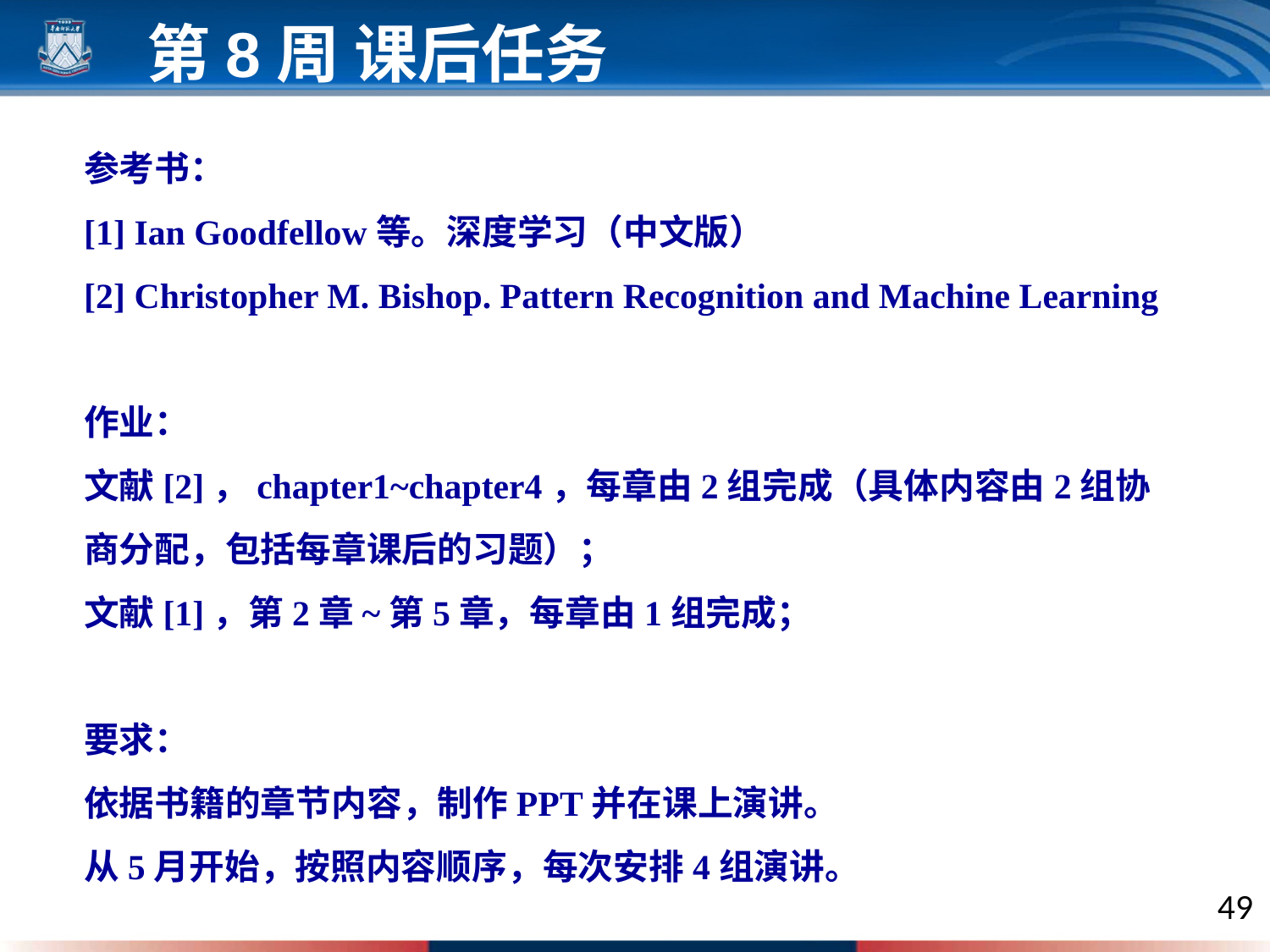

第8周 课后任务
参考书：
[1] Ian Goodfellow等。深度学习（中文版）
[2] Christopher M. Bishop. Pattern Recognition and Machine Learning

作业：
文献[2]，chapter1~chapter4，每章由2组完成（具体内容由2组协商分配，包括每章课后的习题）；
文献[1]，第2章~第5章，每章由1组完成；

要求：
依据书籍的章节内容，制作PPT并在课上演讲。
从5月开始，按照内容顺序，每次安排4组演讲。